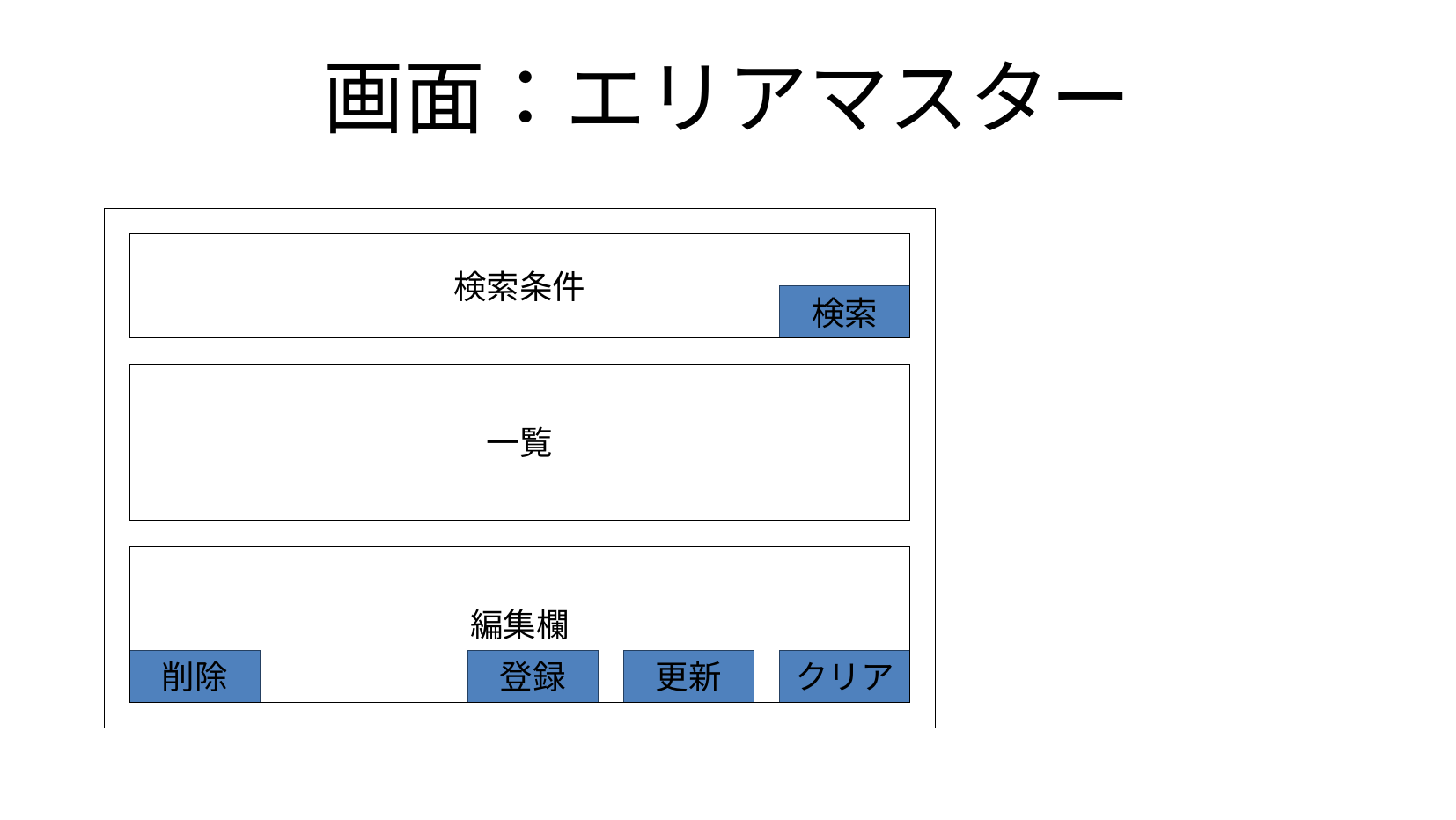

# 画面：エリアマスター

検索条件
検索
一覧
編集欄
削除
登録
更新
クリア